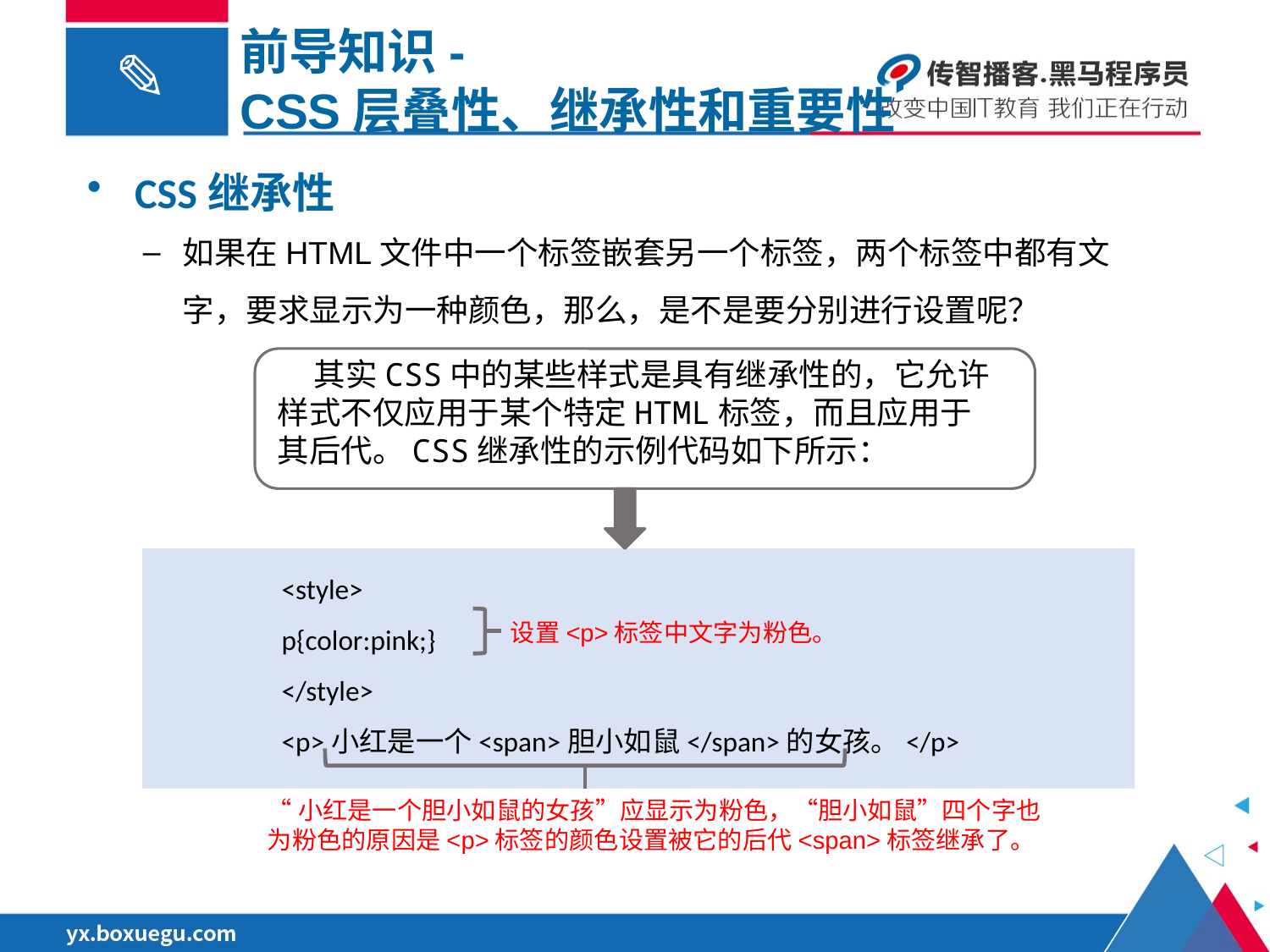

前导知识-
CSS层叠性、继承性和重要性
CSS继承性
如果在HTML文件中一个标签嵌套另一个标签，两个标签中都有文字，要求显示为一种颜色，那么，是不是要分别进行设置呢？

    其实CSS中的某些样式是具有继承性的，它允许样式不仅应用于某个特定HTML标签，而且应用于其后代。CSS继承性的示例代码如下所示：

<style>
p{color:pink;}
</style>
<p>小红是一个<span>胆小如鼠</span>的女孩。</p>

设置<p>标签中文字为粉色。
“小红是一个胆小如鼠的女孩”应显示为粉色，“胆小如鼠”四个字也为粉色的原因是<p>标签的颜色设置被它的后代<span>标签继承了。